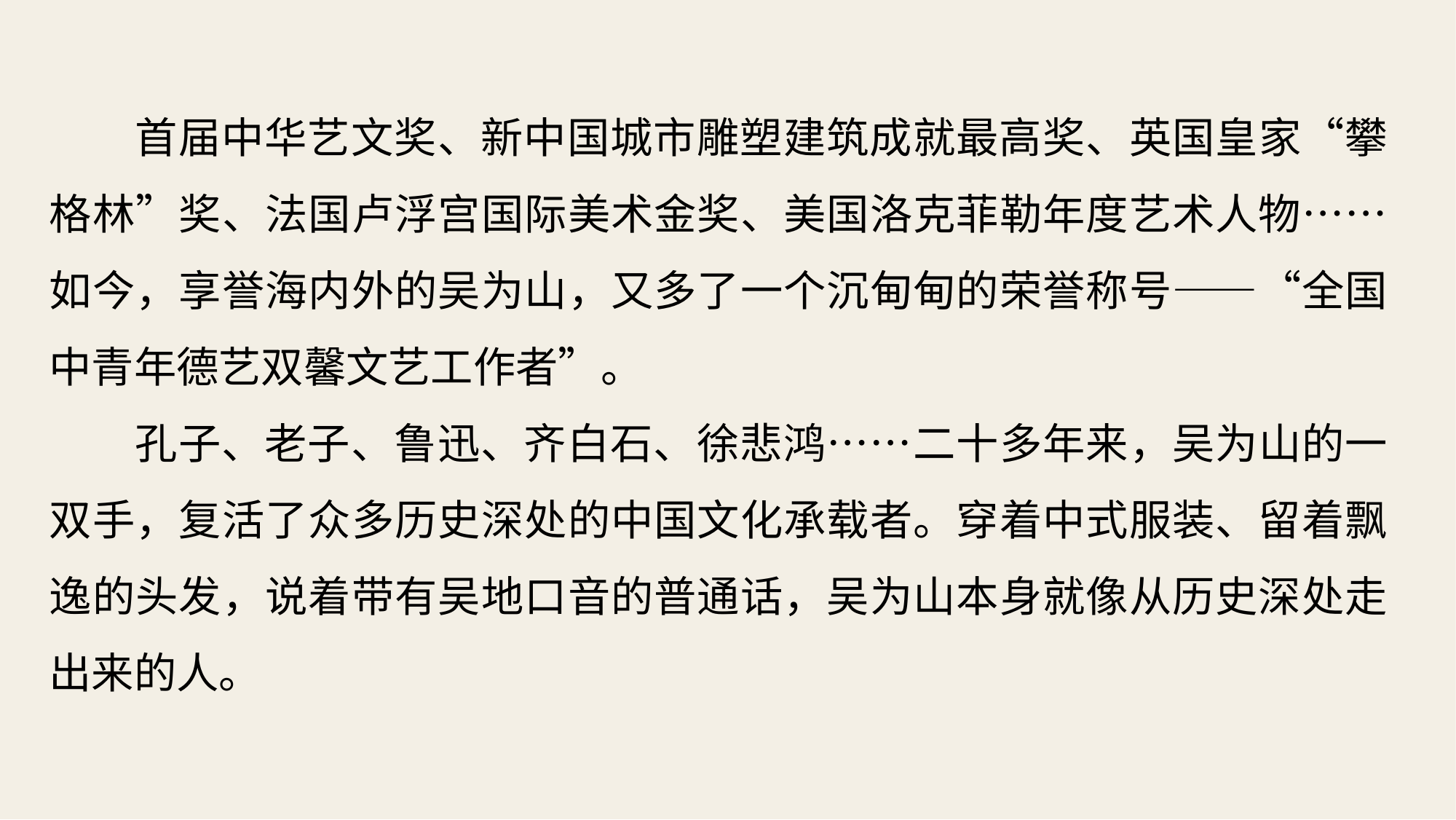

首届中华艺文奖、新中国城市雕塑建筑成就最高奖、英国皇家“攀格林”奖、法国卢浮宫国际美术金奖、美国洛克菲勒年度艺术人物……如今，享誉海内外的吴为山，又多了一个沉甸甸的荣誉称号——“全国中青年德艺双馨文艺工作者”。
孔子、老子、鲁迅、齐白石、徐悲鸿……二十多年来，吴为山的一双手，复活了众多历史深处的中国文化承载者。穿着中式服装、留着飘逸的头发，说着带有吴地口音的普通话，吴为山本身就像从历史深处走出来的人。